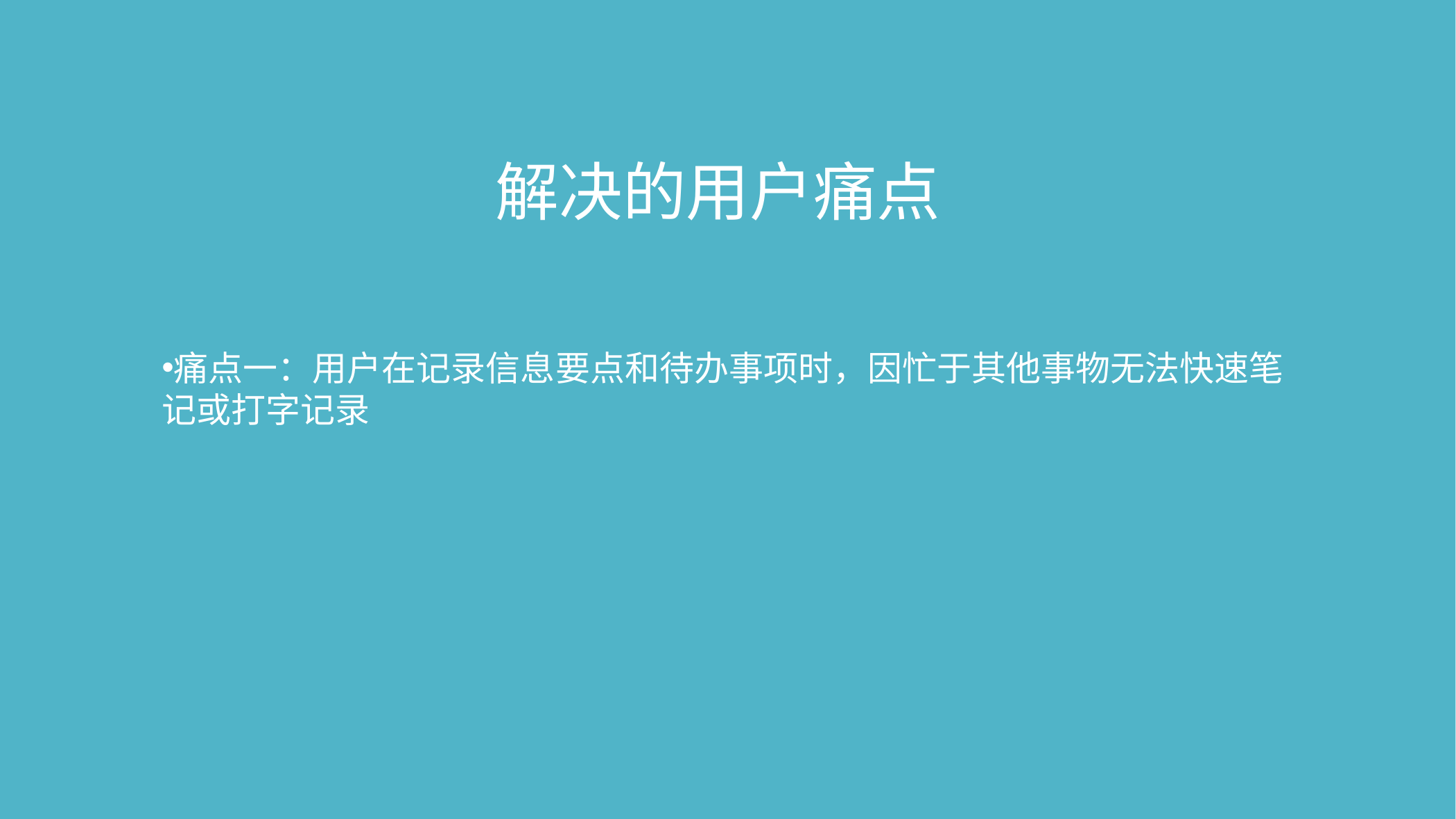

解决的用户痛点
痛点一：用户在记录信息要点和待办事项时，因忙于其他事物无法快速笔记或打字记录